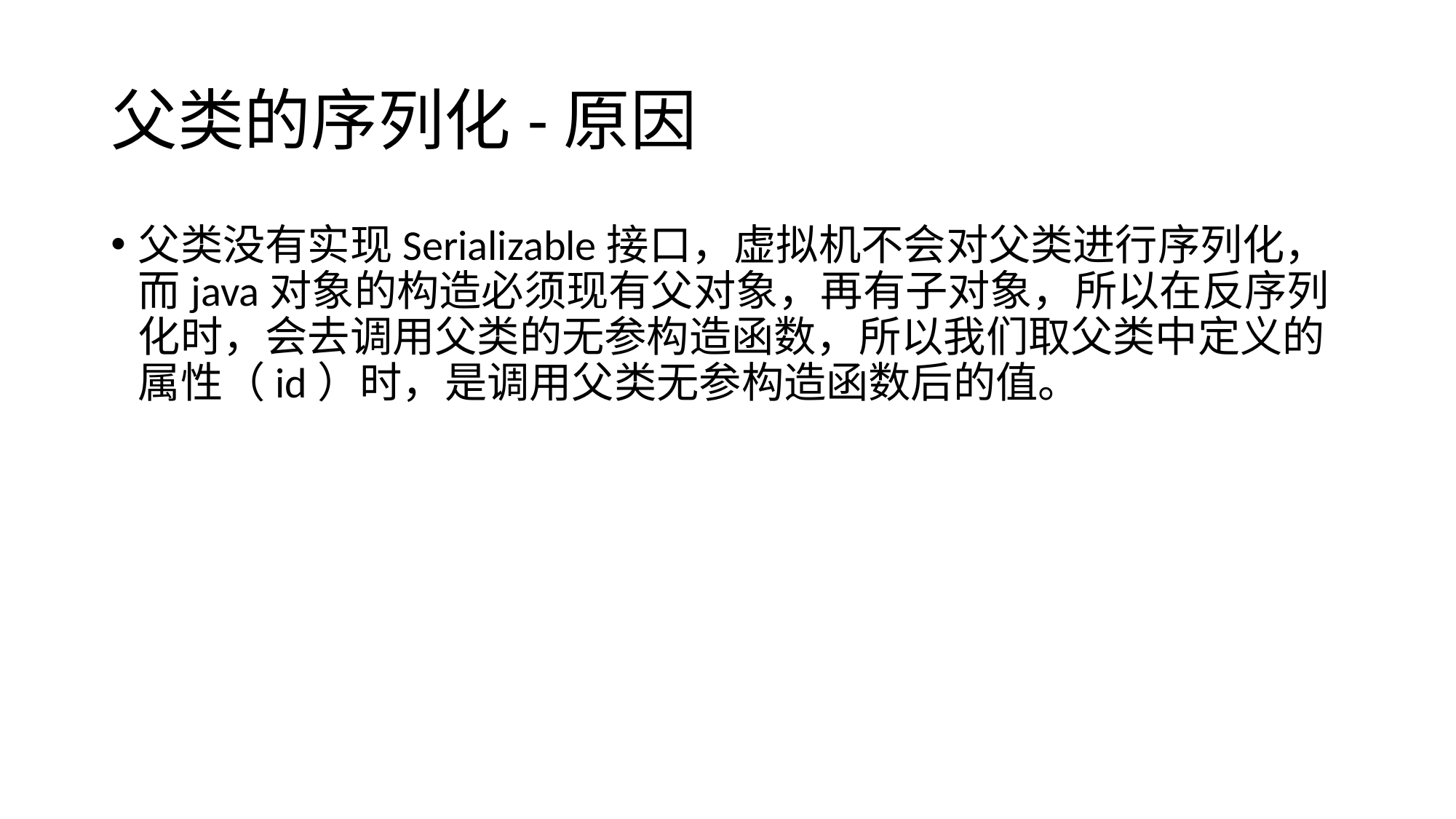

# 父类的序列化-原因
父类没有实现Serializable接口，虚拟机不会对父类进行序列化，而java对象的构造必须现有父对象，再有子对象，所以在反序列化时，会去调用父类的无参构造函数，所以我们取父类中定义的属性（id）时，是调用父类无参构造函数后的值。